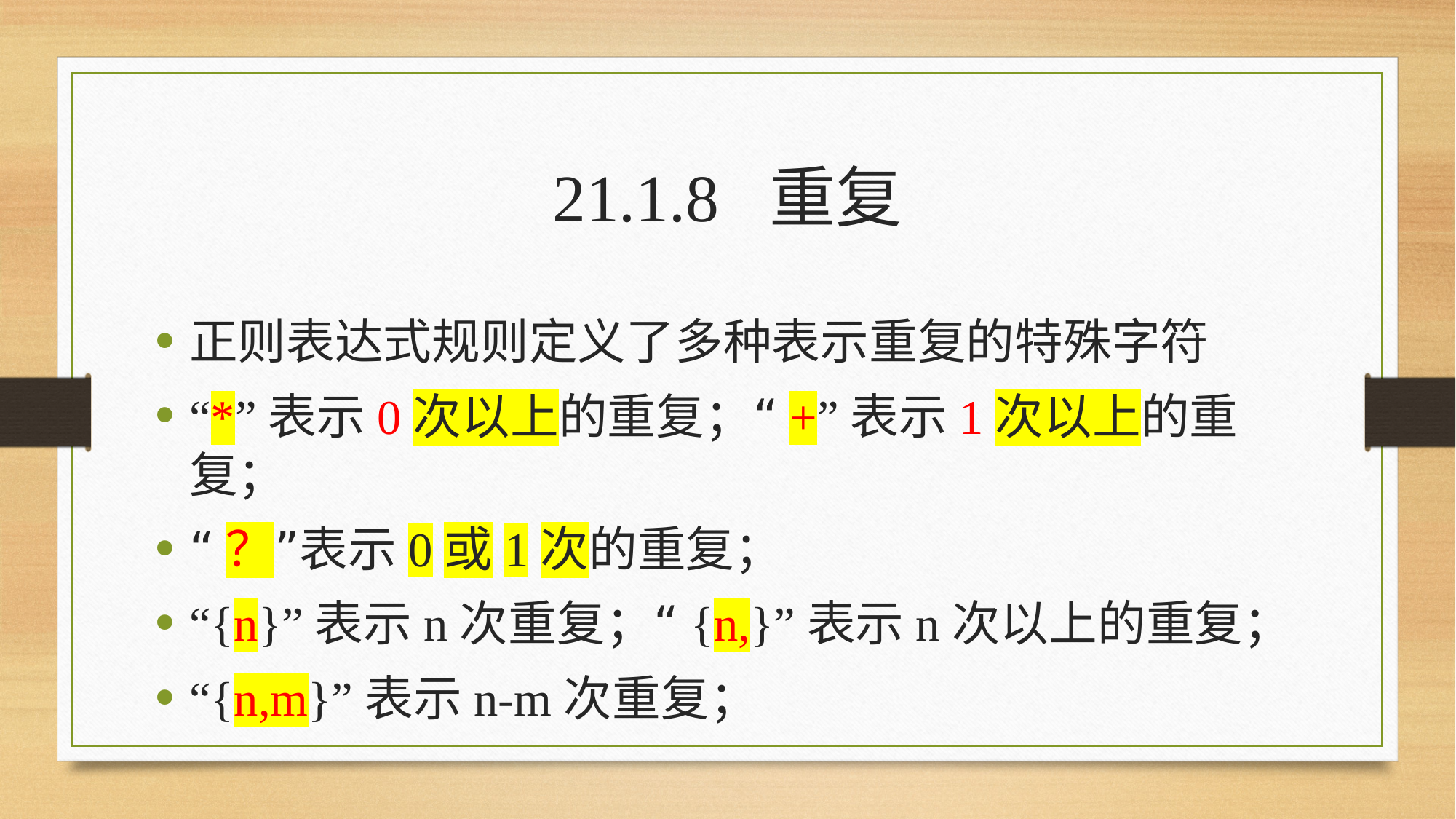

21.1.8  重复
正则表达式规则定义了多种表示重复的特殊字符
“*”表示0次以上的重复；“+”表示1次以上的重复；
“？”表示0或1次的重复；
“{n}”表示n次重复；“{n,}”表示n次以上的重复；
“{n,m}”表示n-m次重复；